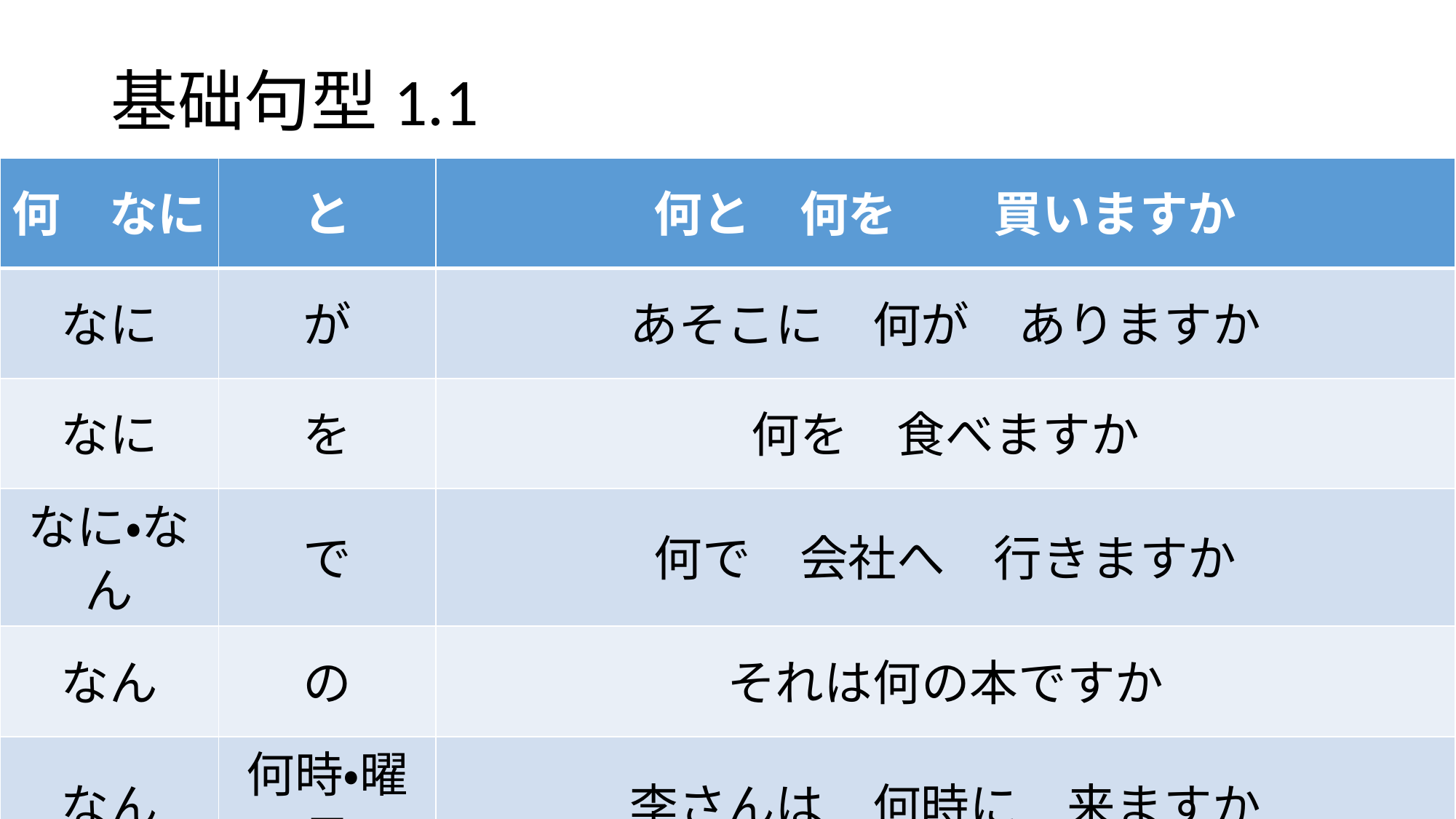

# 基础句型1.1
| 何　なに | と | 何と　何を　　買いますか |
| --- | --- | --- |
| なに | が | あそこに　何が　ありますか |
| なに | を | 何を　食べますか |
| なに・なん | で | 何で　会社へ　行きますか |
| なん | の | それは何の本ですか |
| なん | 何時・曜日 | 李さんは　何時に　来ますか |